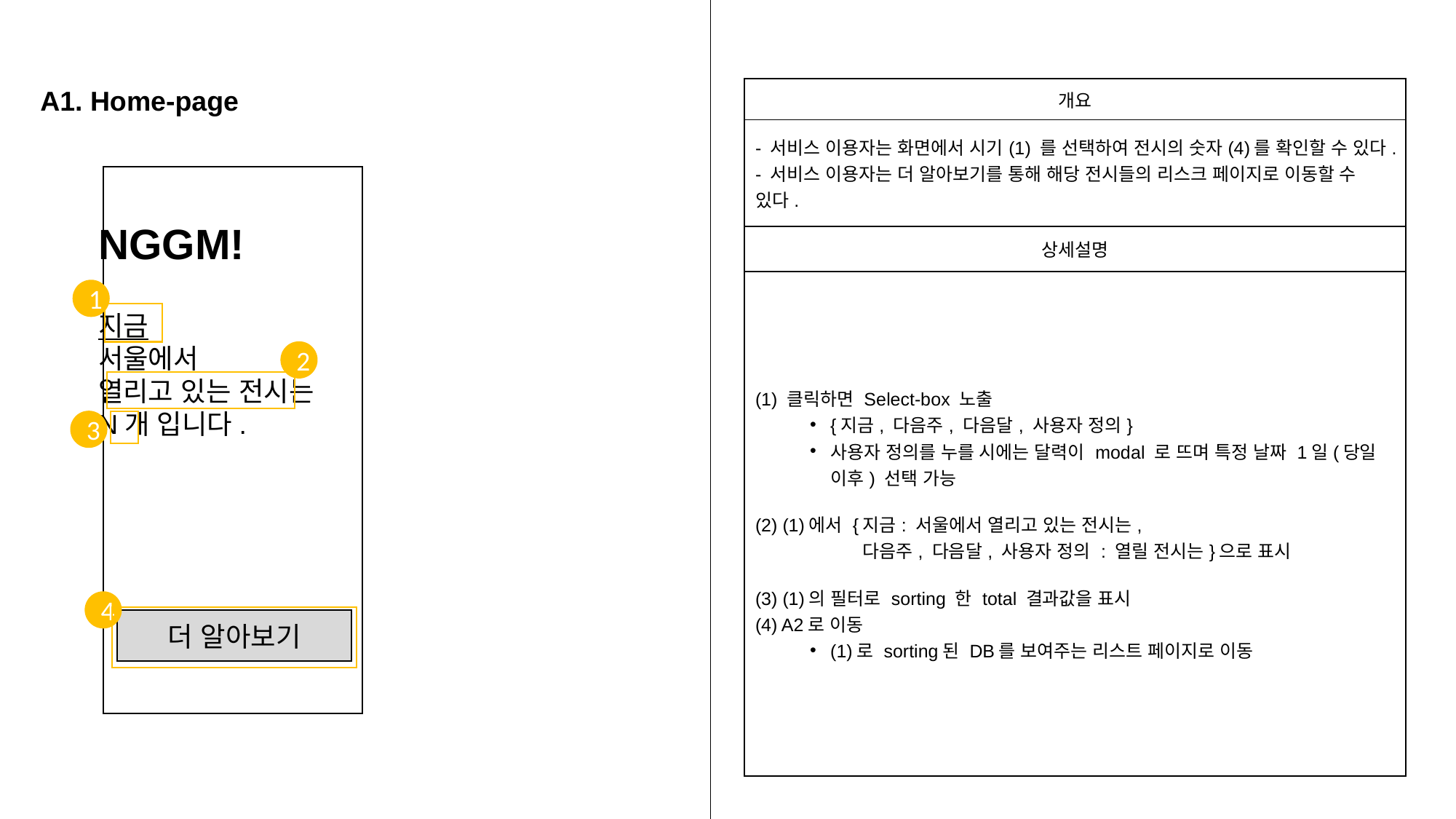

A1. Home-page
| 개요 |
| --- |
| - 서비스 이용자는 화면에서 시기(1) 를 선택하여 전시의 숫자(4)를 확인할 수 있다. - 서비스 이용자는 더 알아보기를 통해 해당 전시들의 리스크 페이지로 이동할 수 있다. |
| 상세설명 |
| (1) 클릭하면 Select-box 노출 {지금, 다음주, 다음달, 사용자 정의} 사용자 정의를 누를 시에는 달력이 modal 로 뜨며 특정 날짜 1일(당일 이후) 선택 가능 (2) (1)에서 {지금: 서울에서 열리고 있는 전시는, 다음주, 다음달, 사용자 정의 : 열릴 전시는}으로 표시 (3) (1)의 필터로 sorting 한 total 결과값을 표시 (4) A2로 이동 (1)로 sorting된 DB를 보여주는 리스트 페이지로 이동 |

NGGM!
1
지금
서울에서
열리고 있는 전시는
N개 입니다.

2

3

4

더 알아보기